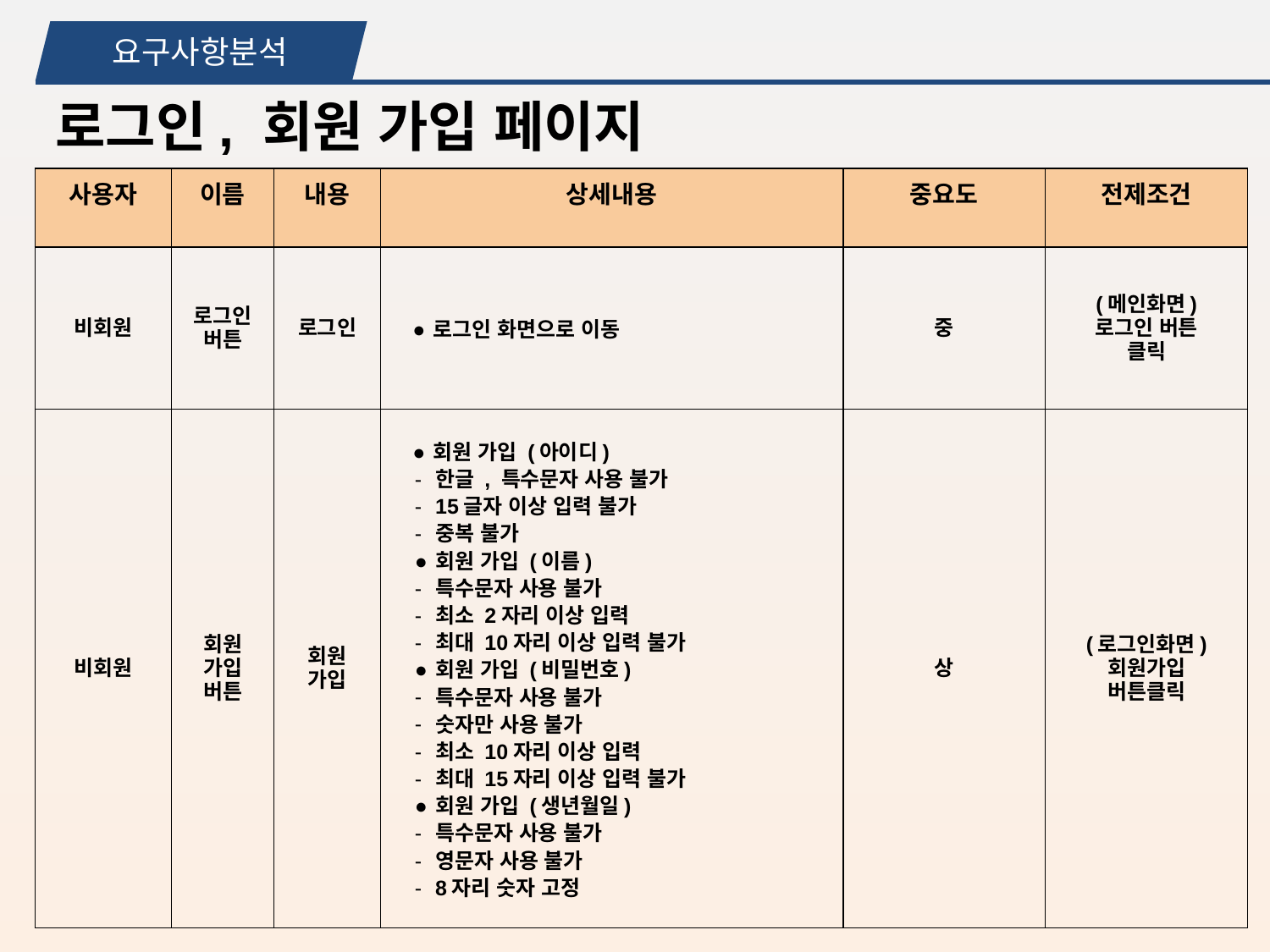

요구사항분석

로그인, 회원 가입 페이지
| 사용자 | 이름 | 내용 | 상세내용 | 중요도 | 전제조건 |
| --- | --- | --- | --- | --- | --- |
| 비회원 | 로그인 버튼 | 로그인 | 로그인 화면으로 이동 | 중 | (메인화면) 로그인 버튼 클릭 |
| 비회원 | 회원 가입 버튼 | 회원 가입 | 회원 가입 (아이디) 한글 , 특수문자 사용 불가 15글자 이상 입력 불가 중복 불가 회원 가입 (이름) 특수문자 사용 불가 최소 2자리 이상 입력 최대 10자리 이상 입력 불가 회원 가입 (비밀번호) 특수문자 사용 불가 숫자만 사용 불가 최소 10자리 이상 입력 최대 15자리 이상 입력 불가 회원 가입 (생년월일) 특수문자 사용 불가 영문자 사용 불가 8자리 숫자 고정 | 상 | (로그인화면) 회원가입 버튼클릭 |